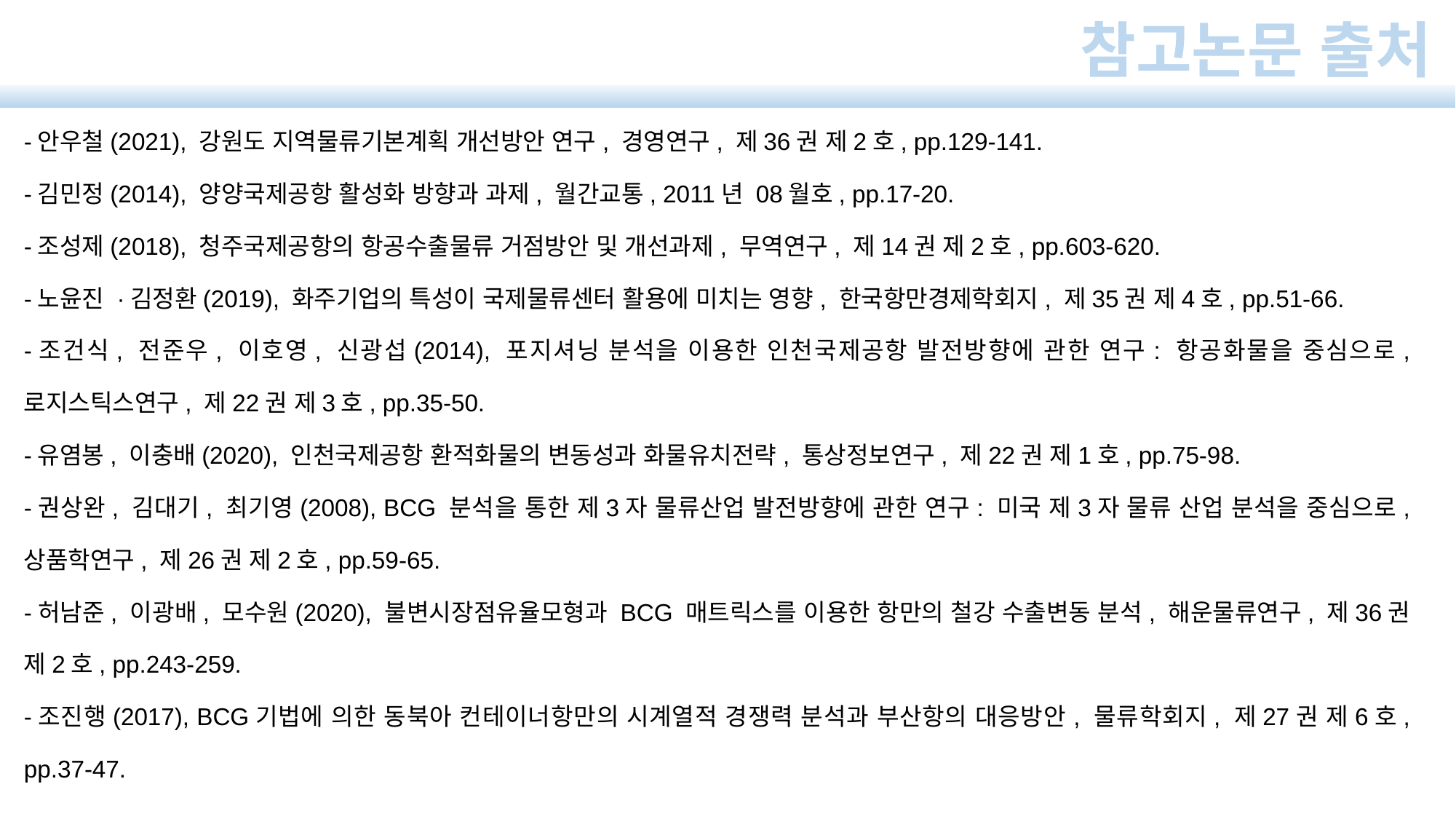

참고논문 출처

-안우철(2021), 강원도 지역물류기본계획 개선방안 연구, 경영연구, 제36권 제2호, pp.129-141.
-김민정(2014), 양양국제공항 활성화 방향과 과제, 월간교통, 2011년 08월호, pp.17-20.
-조성제(2018), 청주국제공항의 항공수출물류 거점방안 및 개선과제, 무역연구, 제14권 제2호, pp.603-620.
-노윤진 ·김정환(2019), 화주기업의 특성이 국제물류센터 활용에 미치는 영향, 한국항만경제학회지, 제35권 제4호, pp.51-66.
-조건식, 전준우, 이호영, 신광섭(2014), 포지셔닝 분석을 이용한 인천국제공항 발전방향에 관한 연구: 항공화물을 중심으로, 로지스틱스연구, 제22권 제3호, pp.35-50.
-유염봉, 이충배(2020), 인천국제공항 환적화물의 변동성과 화물유치전략, 통상정보연구, 제22권 제1호, pp.75-98.
-권상완, 김대기, 최기영(2008), BCG 분석을 통한 제3자 물류산업 발전방향에 관한 연구: 미국 제3자 물류 산업 분석을 중심으로, 상품학연구, 제26권 제2호, pp.59-65.
-허남준, 이광배, 모수원(2020), 불변시장점유율모형과 BCG 매트릭스를 이용한 항만의 철강 수출변동 분석, 해운물류연구, 제36권 제2호, pp.243-259.
-조진행(2017), BCG기법에 의한 동북아 컨테이너항만의 시계열적 경쟁력 분석과 부산항의 대응방안, 물류학회지, 제27권 제6호, pp.37-47.